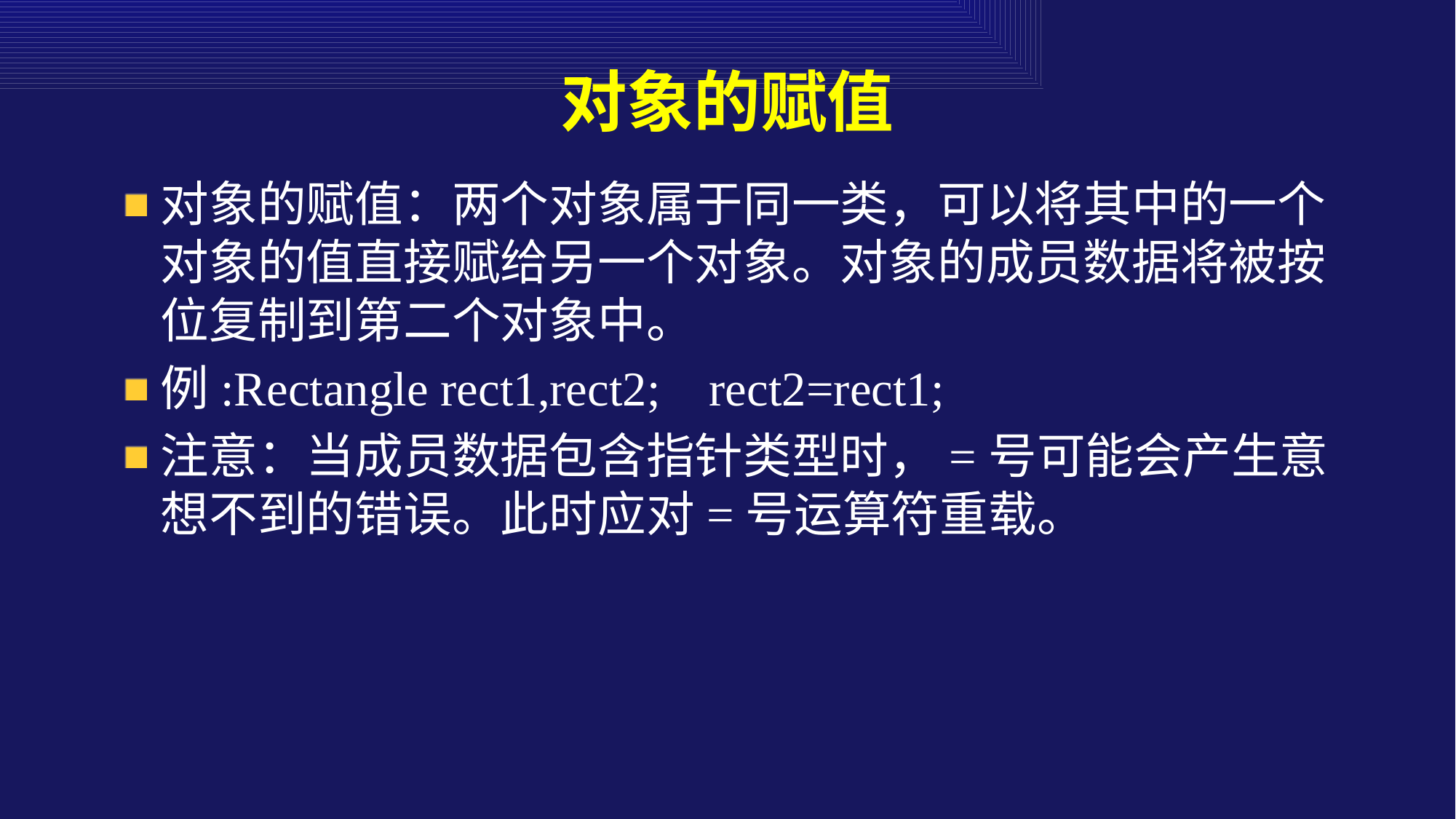

# 对象的赋值
对象的赋值：两个对象属于同一类，可以将其中的一个对象的值直接赋给另一个对象。对象的成员数据将被按位复制到第二个对象中。
例:Rectangle rect1,rect2;    rect2=rect1;
注意：当成员数据包含指针类型时，=号可能会产生意想不到的错误。此时应对=号运算符重载。